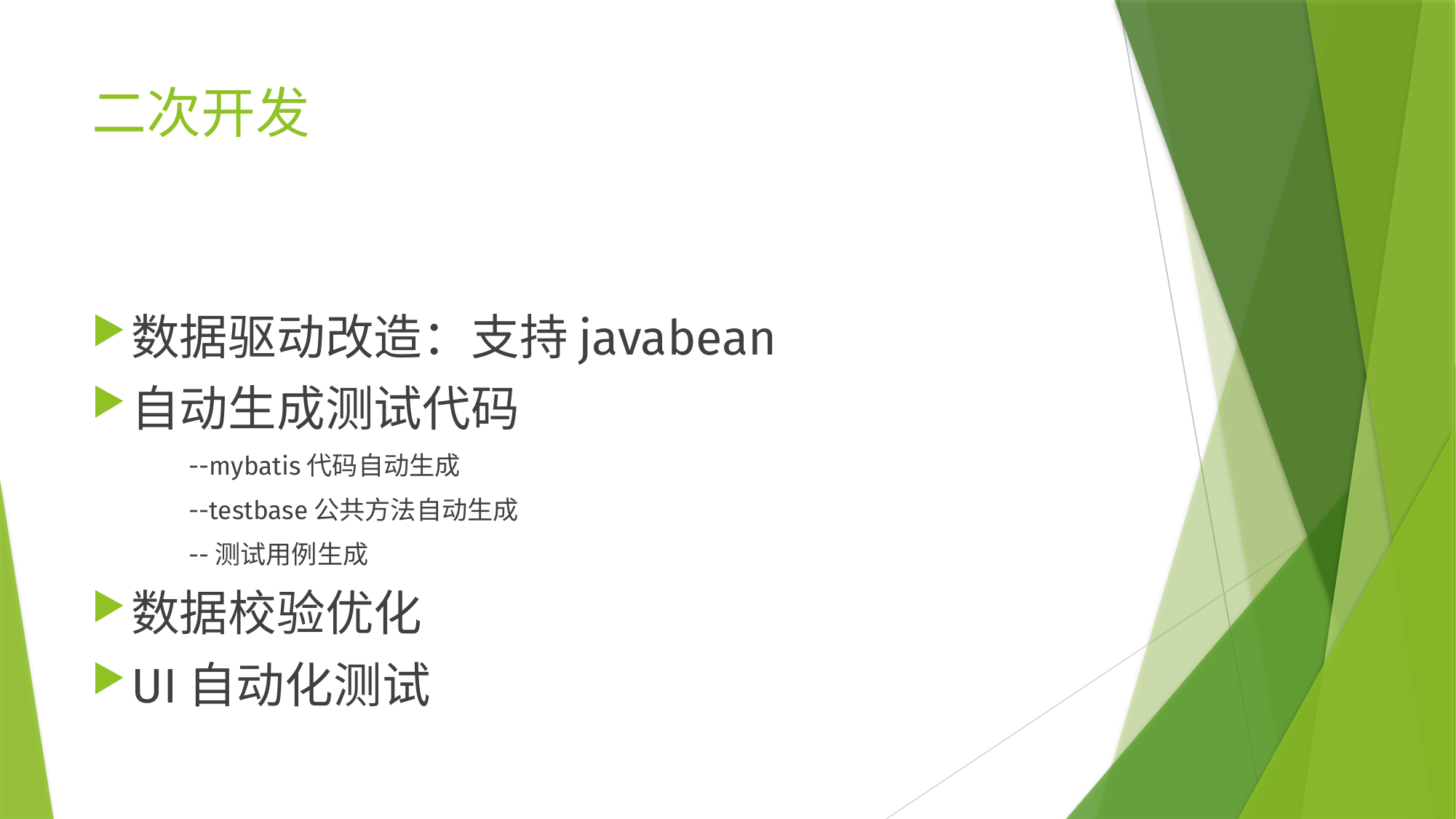

# 二次开发

数据驱动改造：支持javabean
自动生成测试代码
	--mybatis代码自动生成
	--testbase公共方法自动生成
	--测试用例生成
数据校验优化
UI自动化测试